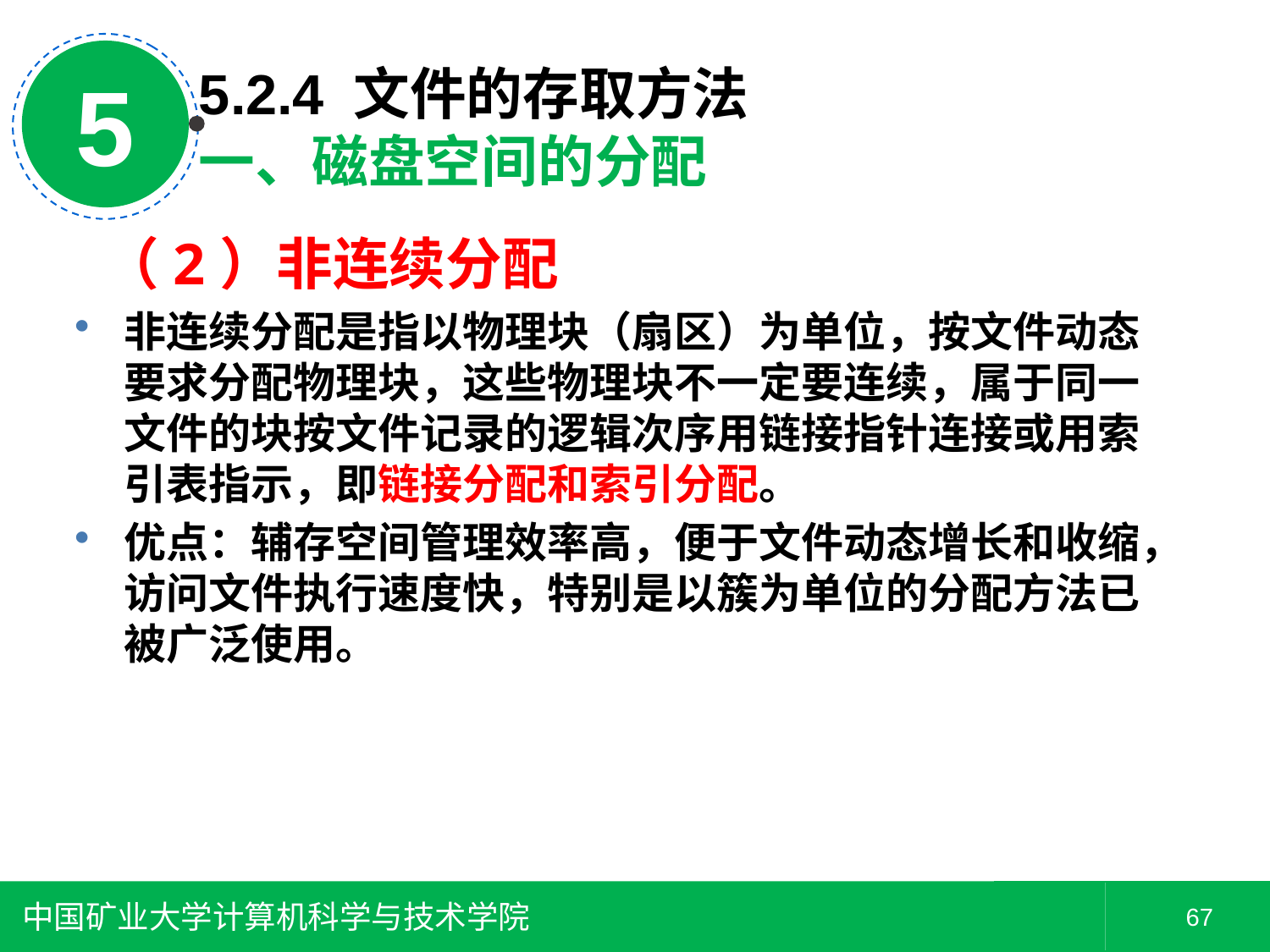

5
5.2.4 文件的存取方法
一、磁盘空间的分配

 （2）非连续分配
非连续分配是指以物理块（扇区）为单位，按文件动态要求分配物理块，这些物理块不一定要连续，属于同一文件的块按文件记录的逻辑次序用链接指针连接或用索引表指示，即链接分配和索引分配。
优点：辅存空间管理效率高，便于文件动态增长和收缩，访问文件执行速度快，特别是以簇为单位的分配方法已被广泛使用。